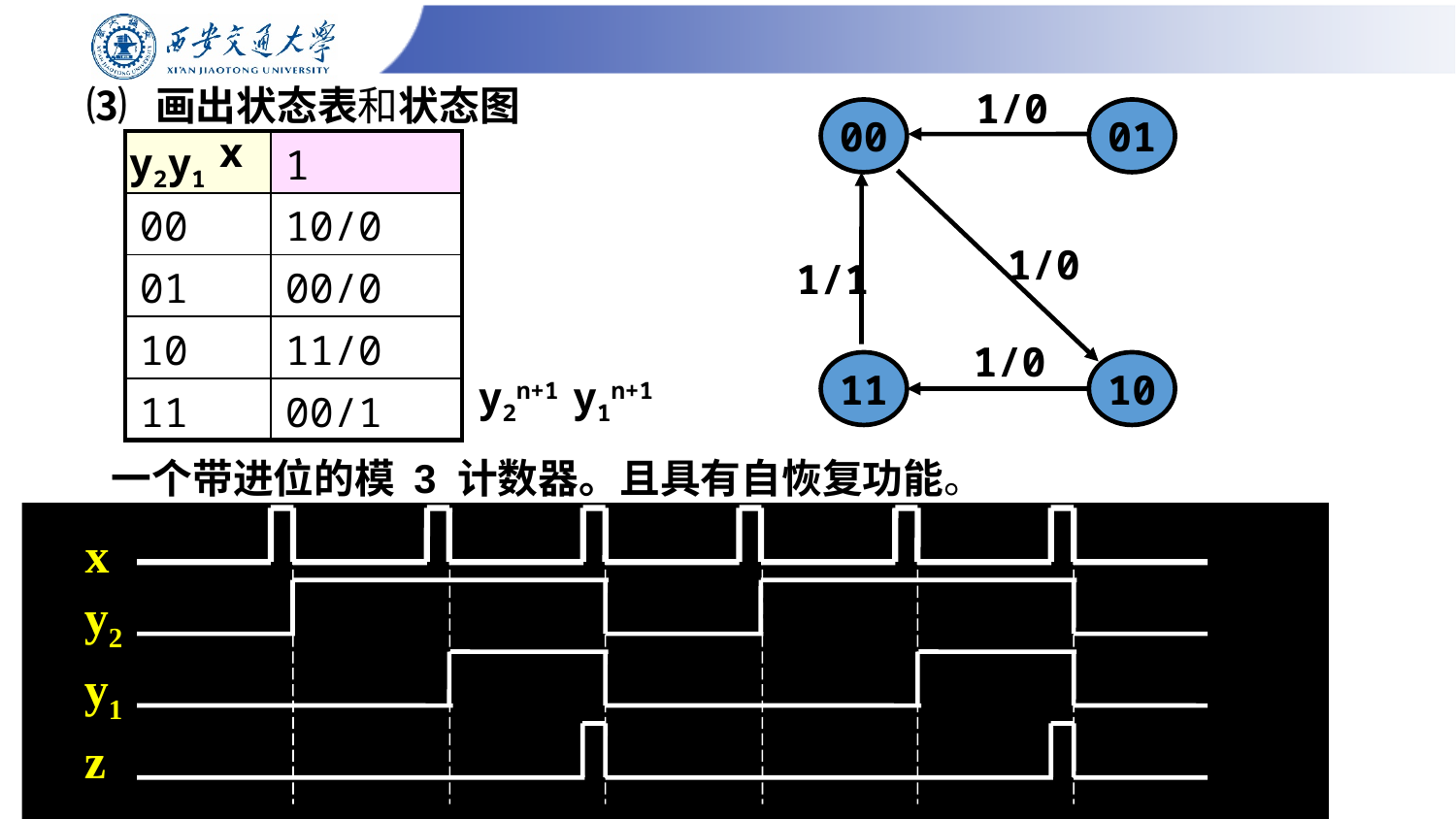

# ⑶  画出状态表和状态图
1/0
00
01

1/0
1/1
1/0
11
10

x
y2y1
|  | 1 |
| --- | --- |
| 00 | 10/0 |
| 01 | 00/0 |
| 10 | 11/0 |
| 11 | 00/1 |
 y2n+1 y1n+1
一个带进位的模 3 计数器。且具有自恢复功能。

y2

y1

z

x